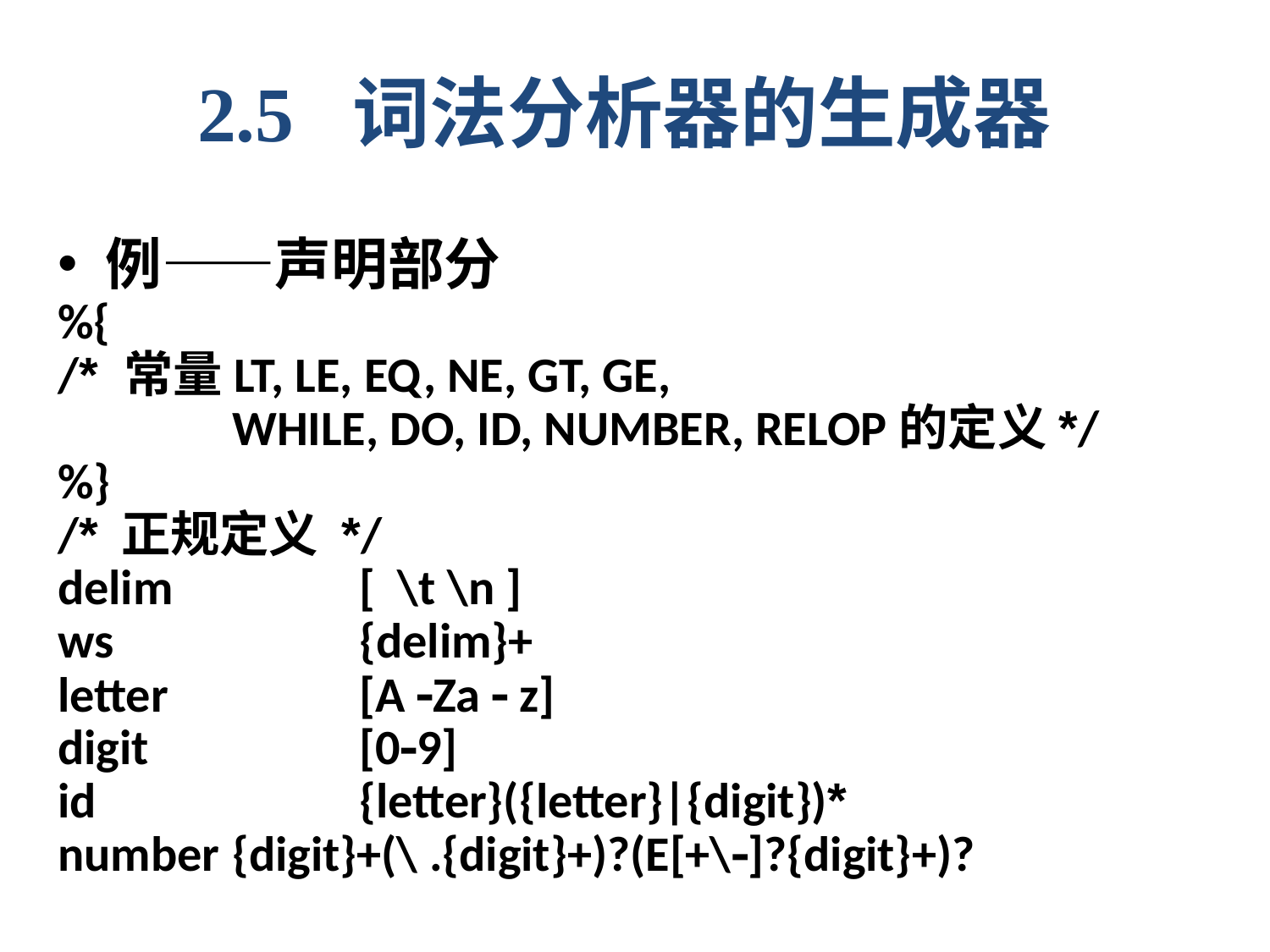

2.5  词法分析器的生成器
例——声明部分
%{
/* 常量LT, LE, EQ, NE, GT, GE,
		WHILE, DO, ID, NUMBER, RELOP的定义*/
%}
/* 正规定义 */
delim		[  \t \n ]
ws		{delim}+
letter		[A −Za − z]
digit		[0−9]
id			{letter}({letter}|{digit})*
number	{digit}+(\ .{digit}+)?(E[+\−]?{digit}+)?